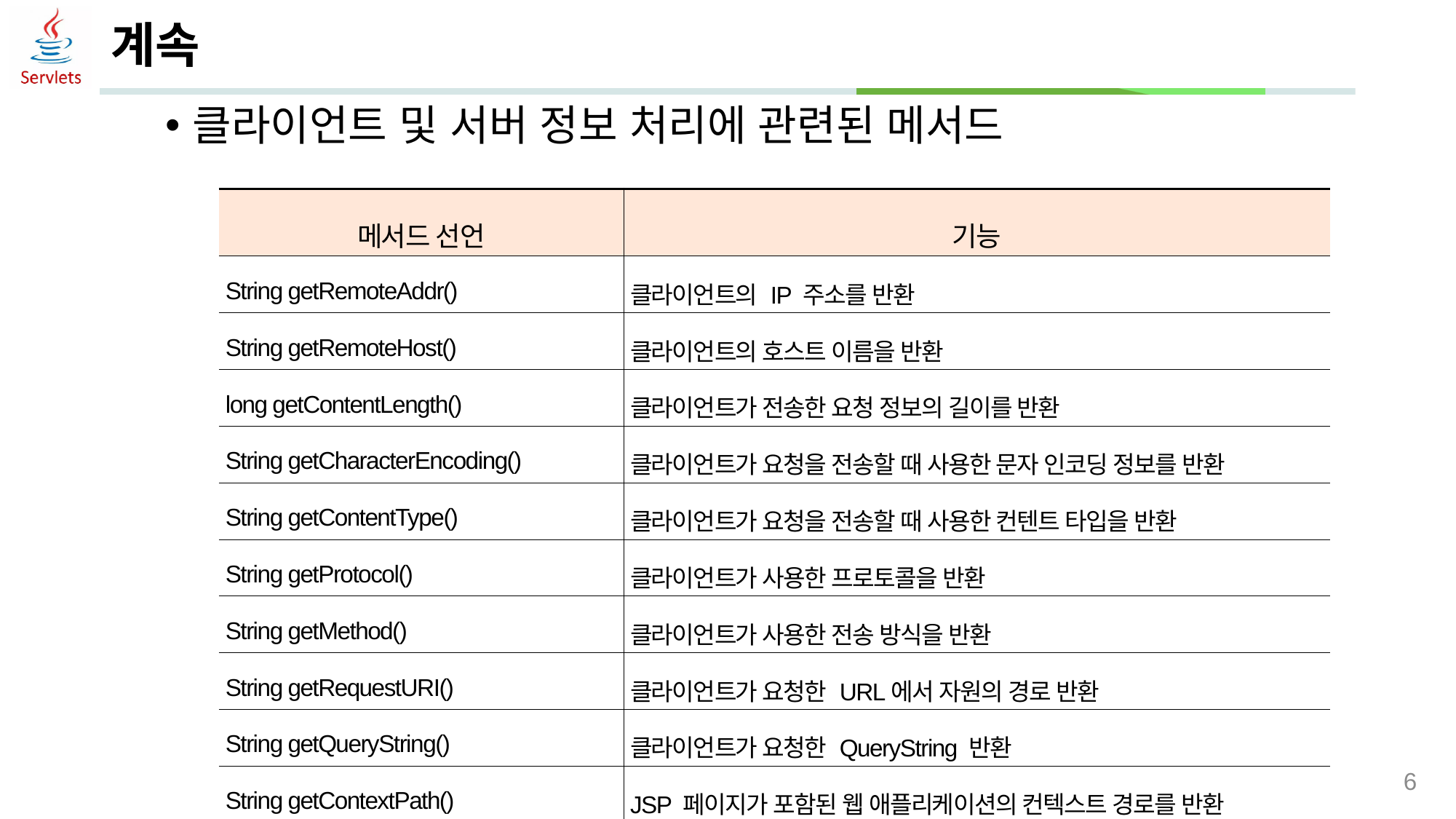

# 계속
클라이언트 및 서버 정보 처리에 관련된 메서드

| 메서드 선언 | 기능 |
| --- | --- |
| String getRemoteAddr() | 클라이언트의 IP 주소를 반환 |
| String getRemoteHost() | 클라이언트의 호스트 이름을 반환 |
| long getContentLength() | 클라이언트가 전송한 요청 정보의 길이를 반환 |
| String getCharacterEncoding() | 클라이언트가 요청을 전송할 때 사용한 문자 인코딩 정보를 반환 |
| String getContentType() | 클라이언트가 요청을 전송할 때 사용한 컨텐트 타입을 반환 |
| String getProtocol() | 클라이언트가 사용한 프로토콜을 반환 |
| String getMethod() | 클라이언트가 사용한 전송 방식을 반환 |
| String getRequestURI() | 클라이언트가 요청한 URL에서 자원의 경로 반환 |
| String getQueryString() | 클라이언트가 요청한 QueryString 반환 |
| String getContextPath() | JSP 페이지가 포함된 웹 애플리케이션의 컨텍스트 경로를 반환 |
| String getServerName() | 연결을 요청한 서버의 이름을 반환 |
| int getServerPort() | 연결을 요청한 서버의 포트 번호를 반환 |
6